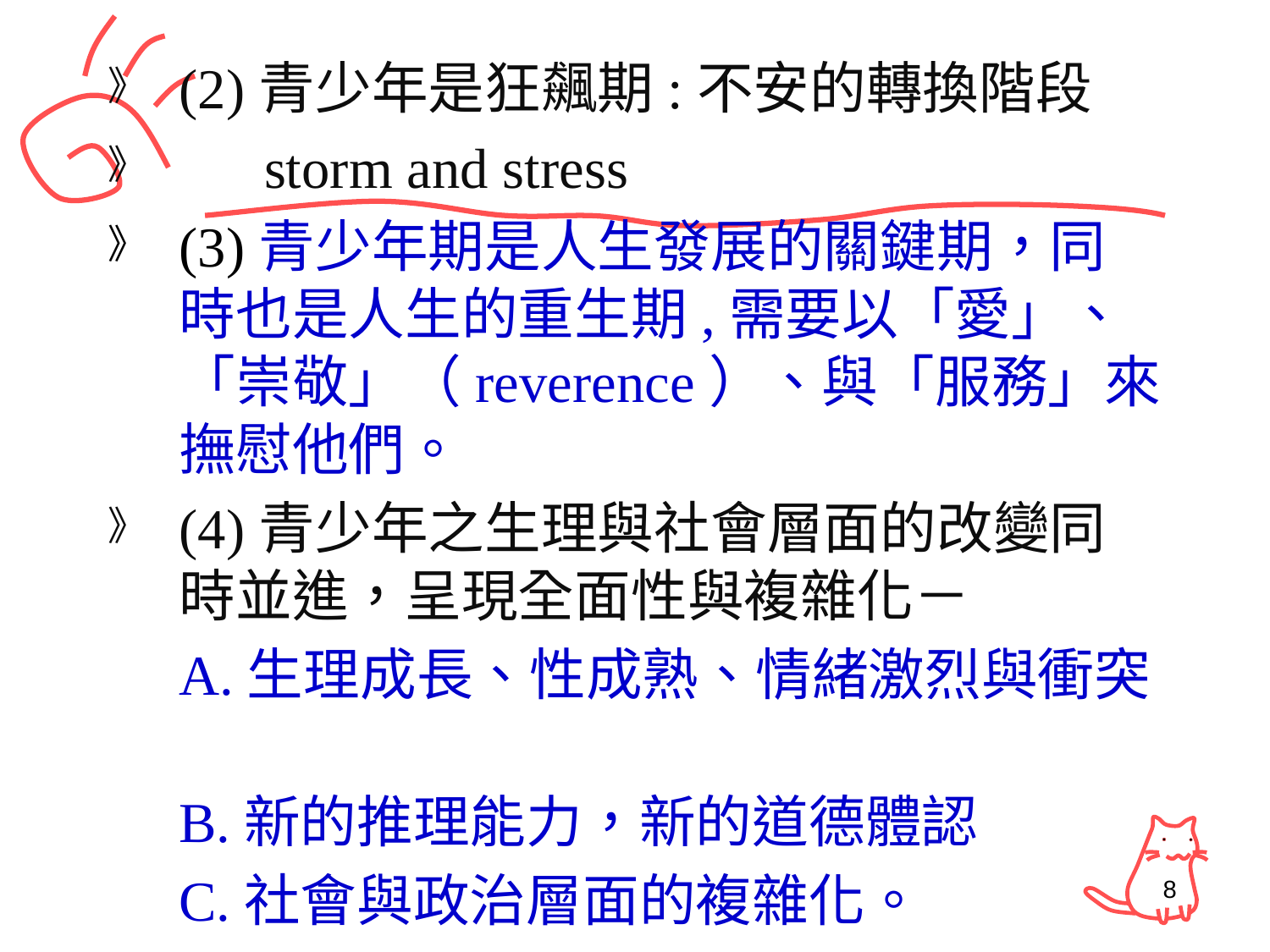

(2)青少年是狂飆期:不安的轉換階段
      storm and stress
(3)青少年期是人生發展的關鍵期，同時也是人生的重生期,需要以「愛」、「崇敬」（reverence）、與「服務」來撫慰他們。
(4)青少年之生理與社會層面的改變同時並進，呈現全面性與複雜化－
     A.生理成長、性成熟、情緒激烈與衝突
     B.新的推理能力，新的道德體認
     C.社會與政治層面的複雜化。

#
8